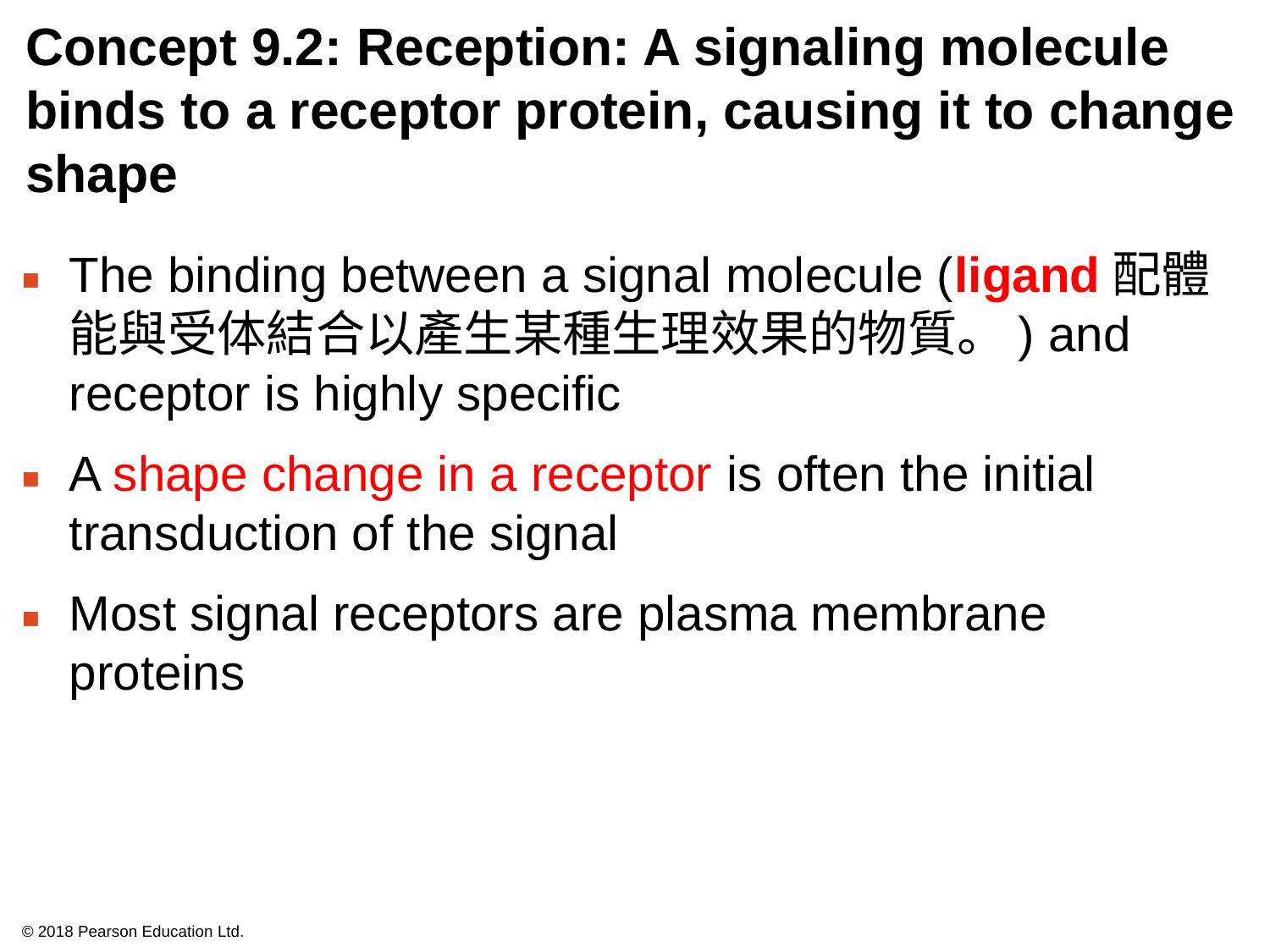

# Concept 9.2: Reception: A signaling molecule binds to a receptor protein, causing it to change shape
The binding between a signal molecule (ligand配體能與受体結合以產生某種生理效果的物質。) and receptor is highly specific
A shape change in a receptor is often the initial transduction of the signal
Most signal receptors are plasma membrane proteins
© 2018 Pearson Education Ltd.